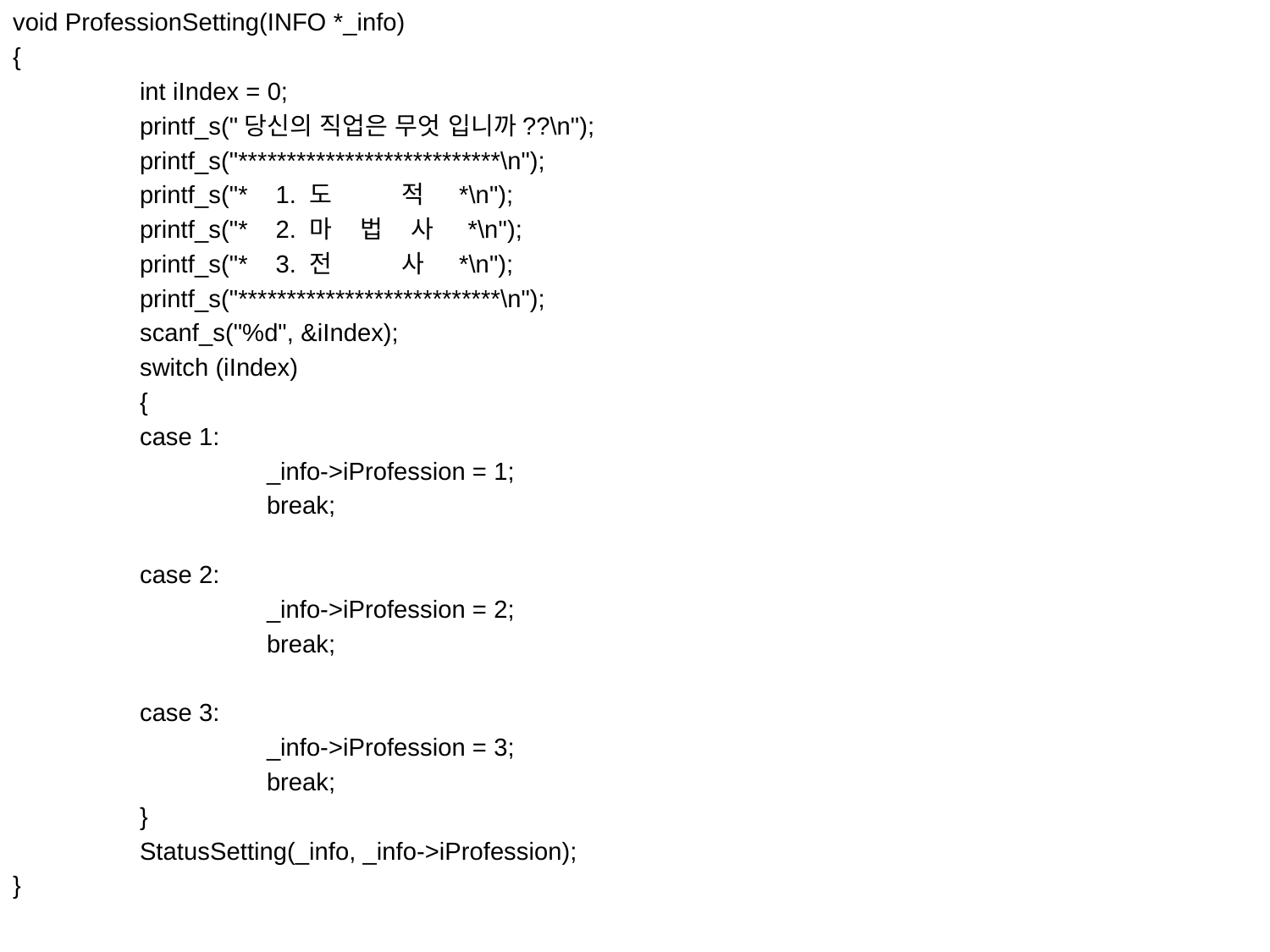

void ProfessionSetting(INFO *_info)
{
	int iIndex = 0;
	printf_s("당신의 직업은 무엇 입니까??\n");
	printf_s("***************************\n");
	printf_s("*    1. 도          적    *\n");
	printf_s("*    2. 마    법    사    *\n");
	printf_s("*    3. 전          사    *\n");
	printf_s("***************************\n");
	scanf_s("%d", &iIndex);
	switch (iIndex)
	{
	case 1:
		_info->iProfession = 1;
		break;

	case 2:
		_info->iProfession = 2;
		break;

	case 3:
		_info->iProfession = 3;
		break;
	}
	StatusSetting(_info, _info->iProfession);
}